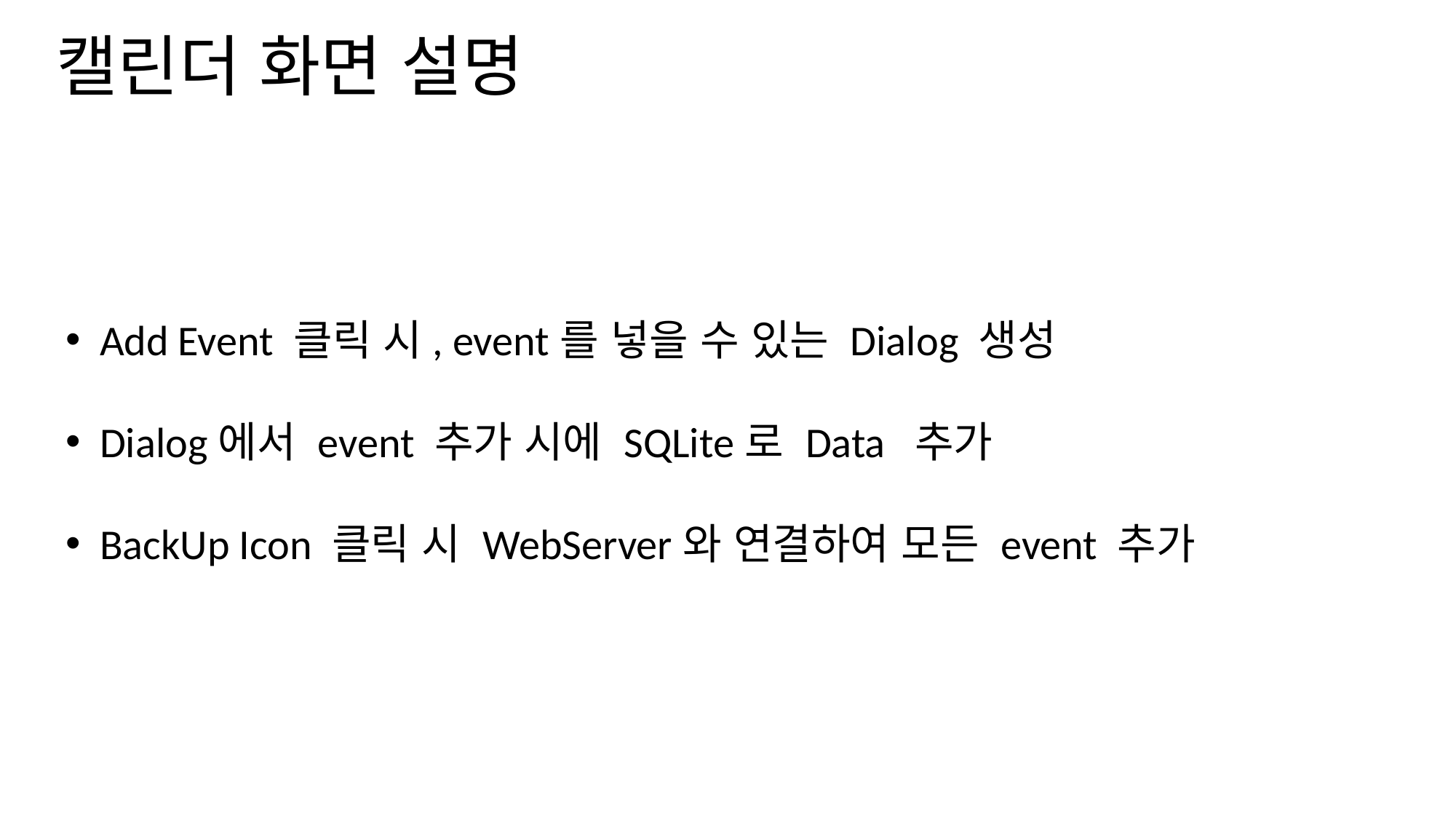

# 캘린더 화면 설명
Add Event 클릭 시, event를 넣을 수 있는 Dialog 생성
Dialog에서 event 추가 시에 SQLite로 Data  추가
BackUp Icon 클릭 시 WebServer와 연결하여 모든 event 추가